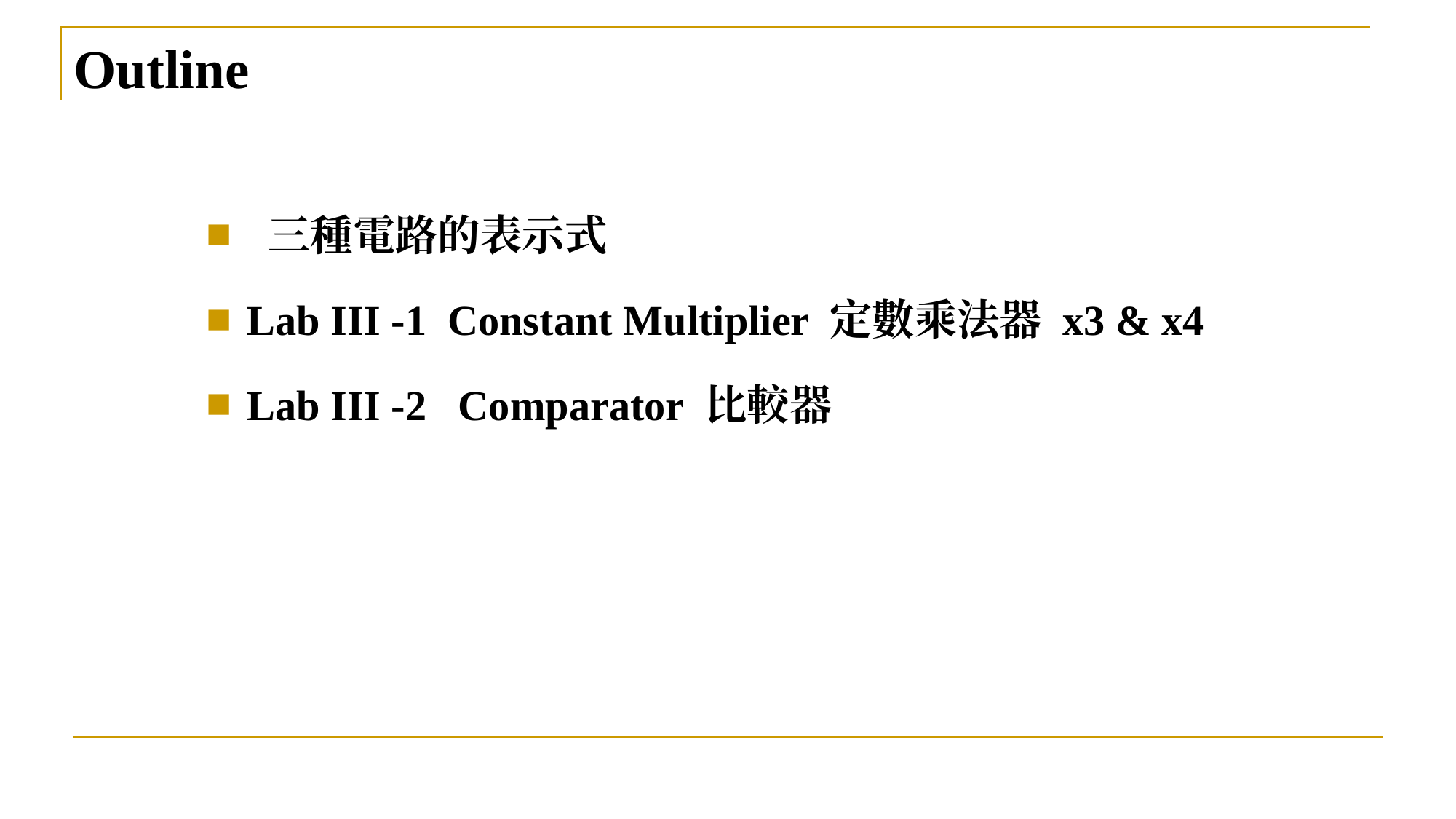

# Outline
 三種電路的表示式
Lab III -1  Constant Multiplier 定數乘法器 x3 & x4
Lab III -2   Comparator 比較器